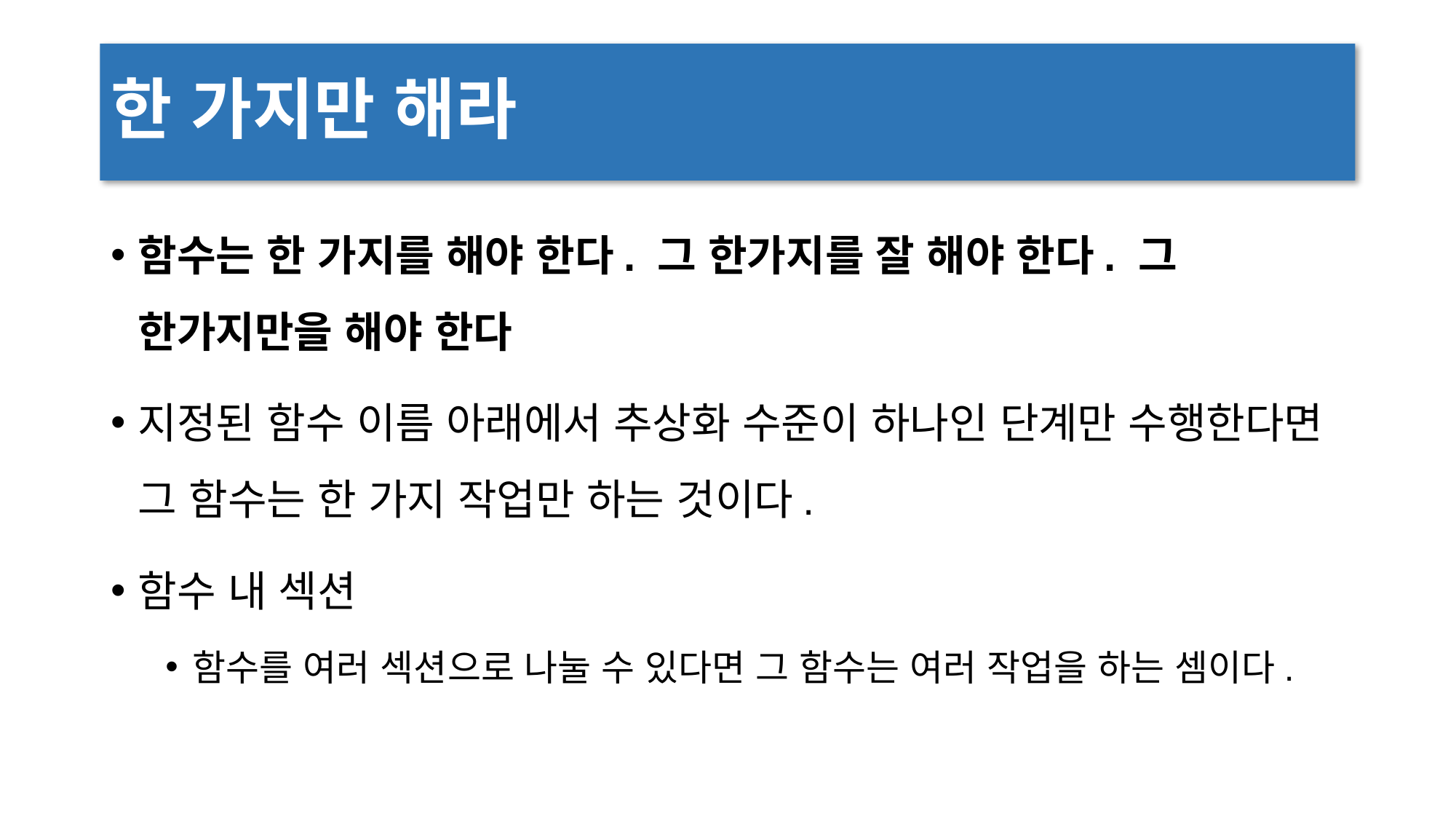

# 한 가지만 해라
함수는 한 가지를 해야 한다. 그 한가지를 잘 해야 한다. 그 한가지만을 해야 한다
지정된 함수 이름 아래에서 추상화 수준이 하나인 단계만 수행한다면 그 함수는 한 가지 작업만 하는 것이다.
함수 내 섹션
함수를 여러 섹션으로 나눌 수 있다면 그 함수는 여러 작업을 하는 셈이다.